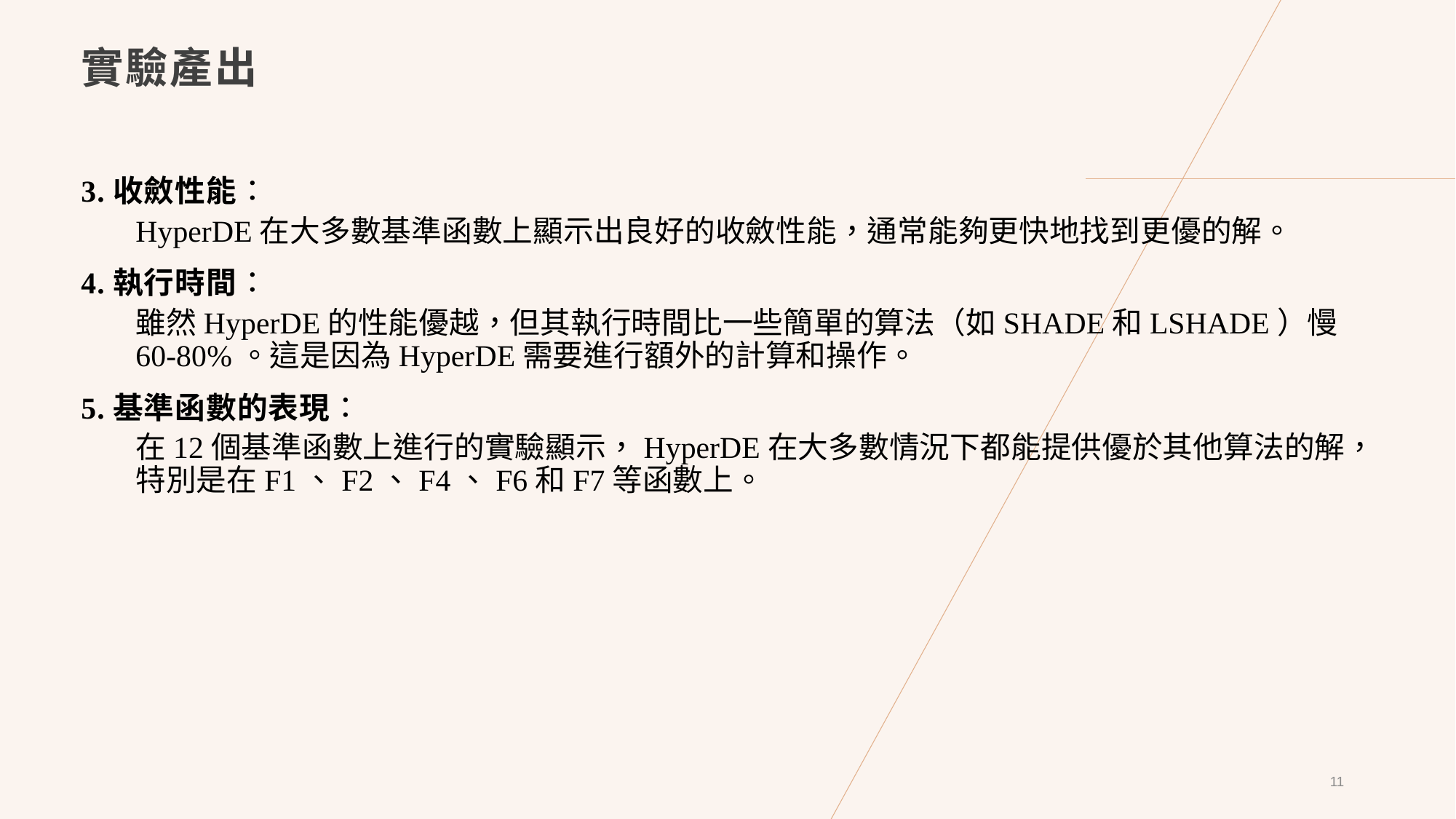

# 實驗產出
3.收斂性能：
HyperDE在大多數基準函數上顯示出良好的收斂性能，通常能夠更快地找到更優的解。
4.執行時間：
雖然HyperDE的性能優越，但其執行時間比一些簡單的算法（如SHADE和LSHADE）慢60-80%。這是因為HyperDE需要進行額外的計算和操作。
5.基準函數的表現：
在12個基準函數上進行的實驗顯示，HyperDE在大多數情況下都能提供優於其他算法的解，特別是在F1、F2、F4、F6和F7等函數上。
11